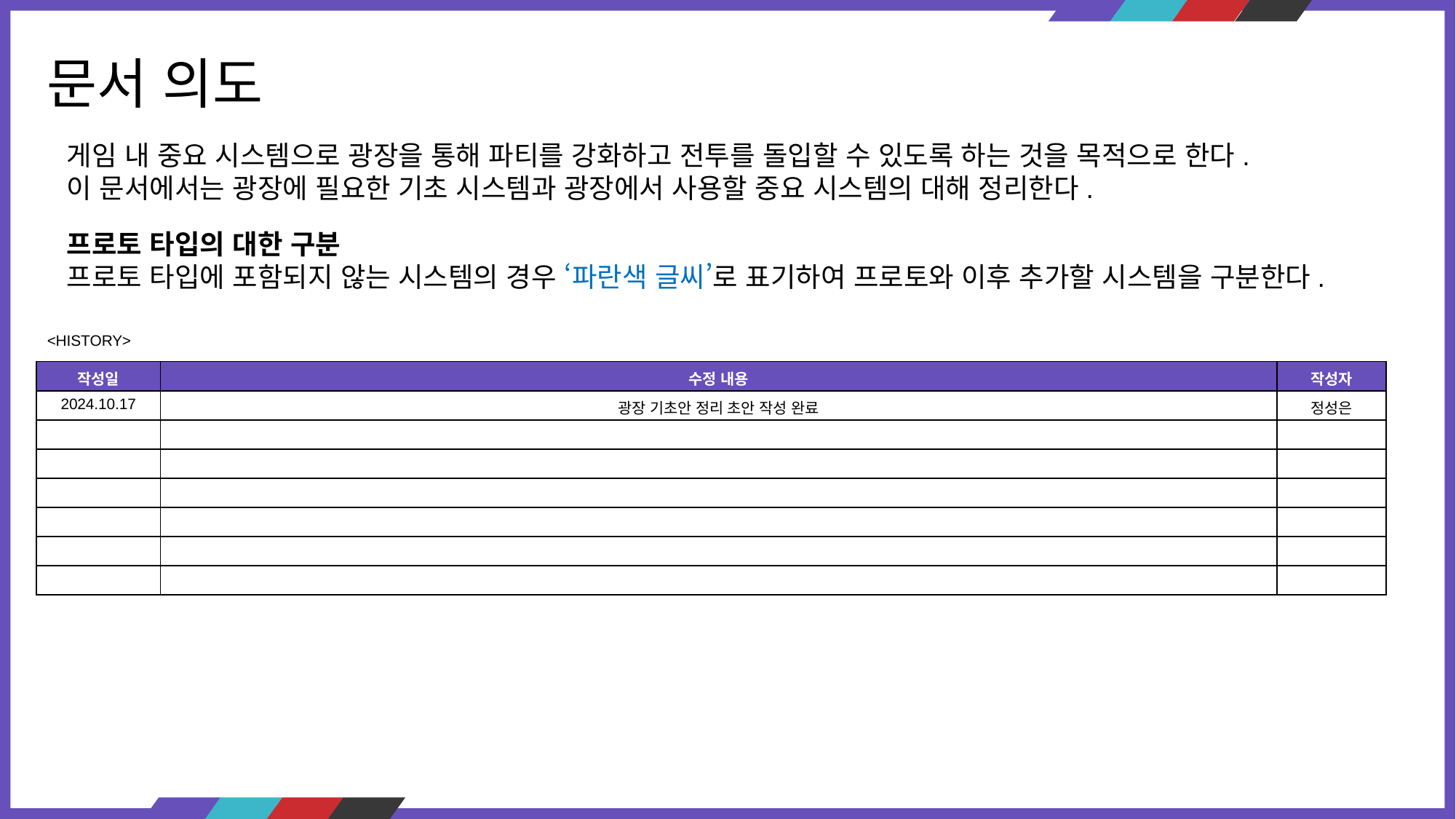

문서 의도
게임 내 중요 시스템으로 광장을 통해 파티를 강화하고 전투를 돌입할 수 있도록 하는 것을 목적으로 한다.
이 문서에서는 광장에 필요한 기초 시스템과 광장에서 사용할 중요 시스템의 대해 정리한다.
프로토 타입의 대한 구분
프로토 타입에 포함되지 않는 시스템의 경우 ‘파란색 글씨’로 표기하여 프로토와 이후 추가할 시스템을 구분한다.
<HISTORY>
| 작성일 | 수정 내용 | 작성자 |
| --- | --- | --- |
| 2024.10.17 | 광장 기초안 정리 초안 작성 완료 | 정성은 |
|  |  |  |
|  |  |  |
|  |  |  |
|  |  |  |
|  |  |  |
|  |  |  |